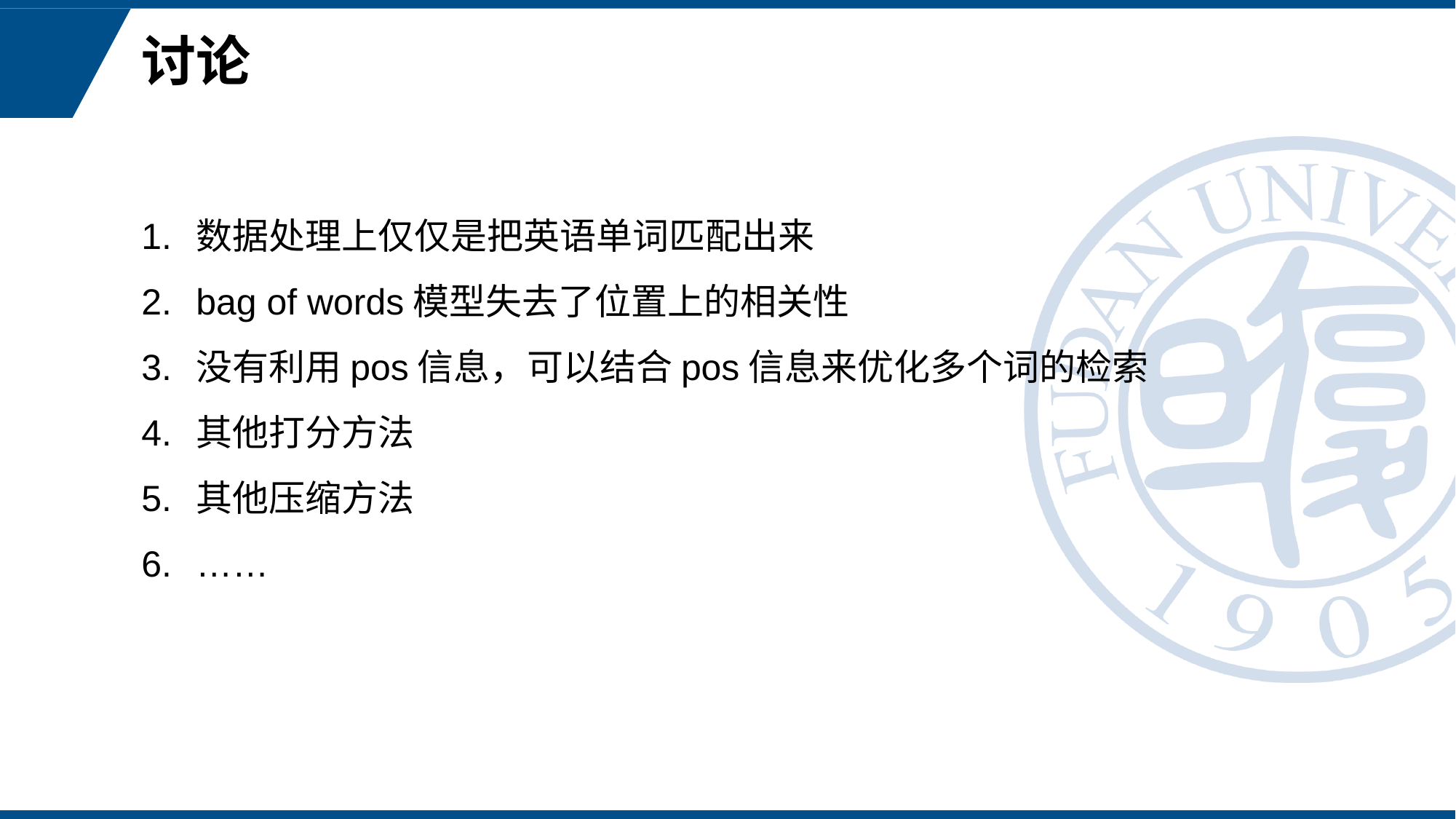

# 讨论
数据处理上仅仅是把英语单词匹配出来
bag of words模型失去了位置上的相关性
没有利用pos信息，可以结合pos信息来优化多个词的检索
其他打分方法
其他压缩方法
……